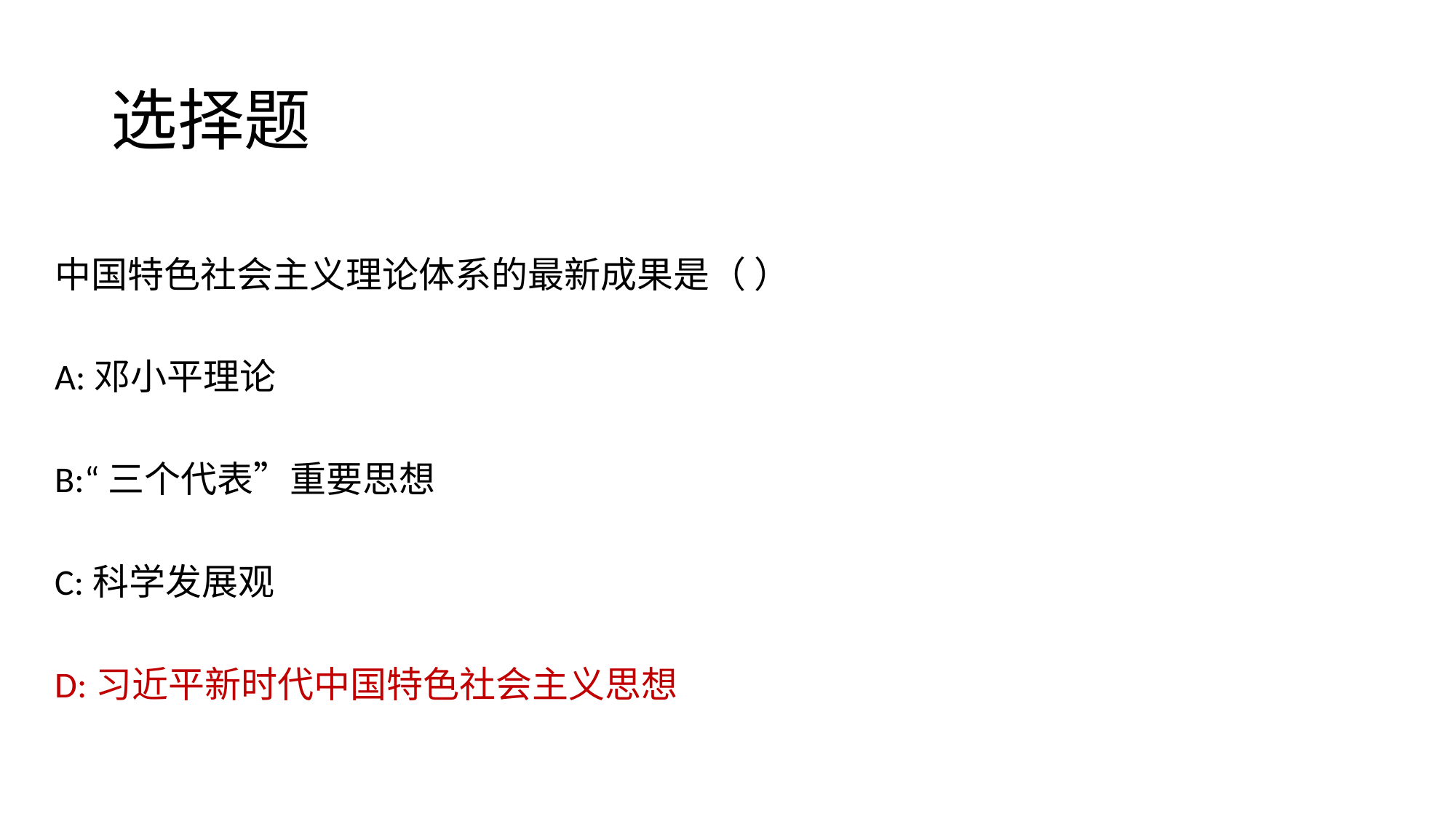

# 选择题
中国特色社会主义理论体系的最新成果是（ ）
A:邓小平理论
B:“三个代表”重要思想
C:科学发展观
D:习近平新时代中国特色社会主义思想